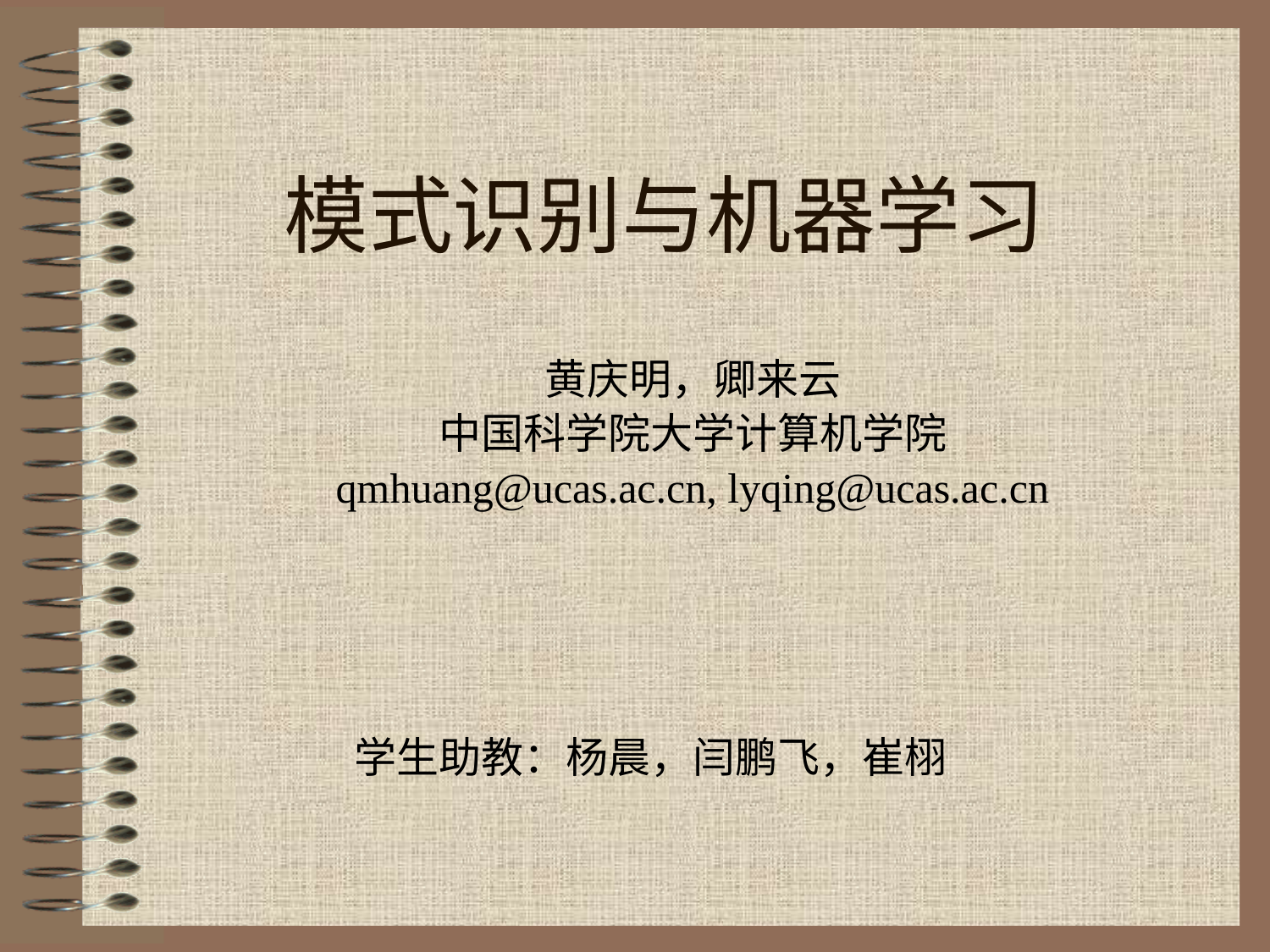

# 模式识别与机器学习
黄庆明，卿来云
中国科学院大学计算机学院
qmhuang@ucas.ac.cn, lyqing@ucas.ac.cn

   学生助教：杨晨，闫鹏飞，崔栩